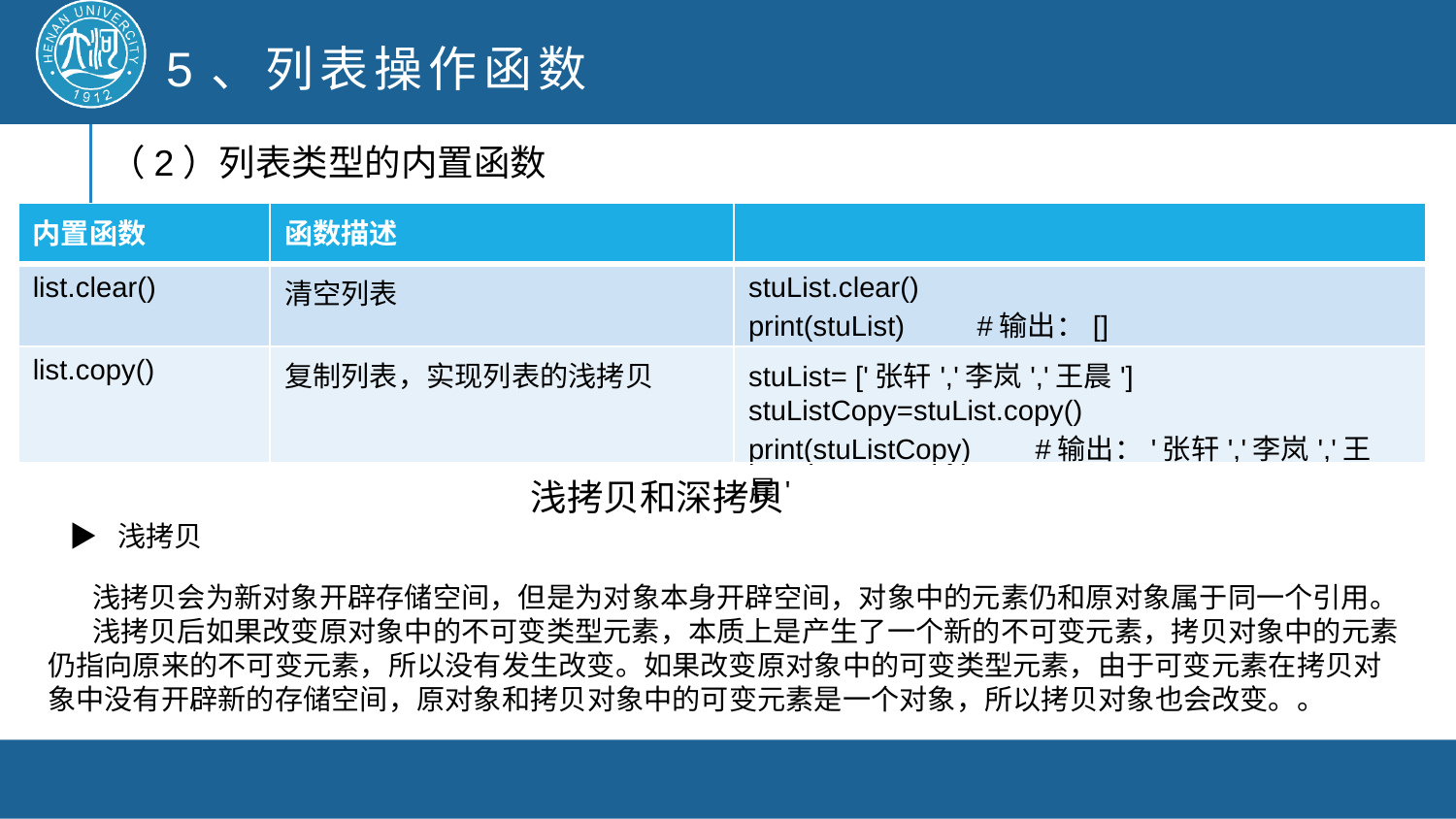

5、列表操作函数
（2）列表类型的内置函数
| 内置函数 | 函数描述 |  |
| --- | --- | --- |
| list.clear() | 清空列表 | stuList.clear() print(stuList) #输出：[] |
| list.copy() | 复制列表，实现列表的浅拷贝 | stuList= ['张轩','李岚','王晨'] stuListCopy=stuList.copy() print(stuListCopy) #输出：'张轩','李岚','王晨' |
浅拷贝和深拷贝
▶  浅拷贝
      浅拷贝会为新对象开辟存储空间，但是为对象本身开辟空间，对象中的元素仍和原对象属于同一个引用。
      浅拷贝后如果改变原对象中的不可变类型元素，本质上是产生了一个新的不可变元素，拷贝对象中的元素仍指向原来的不可变元素，所以没有发生改变。如果改变原对象中的可变类型元素，由于可变元素在拷贝对象中没有开辟新的存储空间，原对象和拷贝对象中的可变元素是一个对象，所以拷贝对象也会改变。。